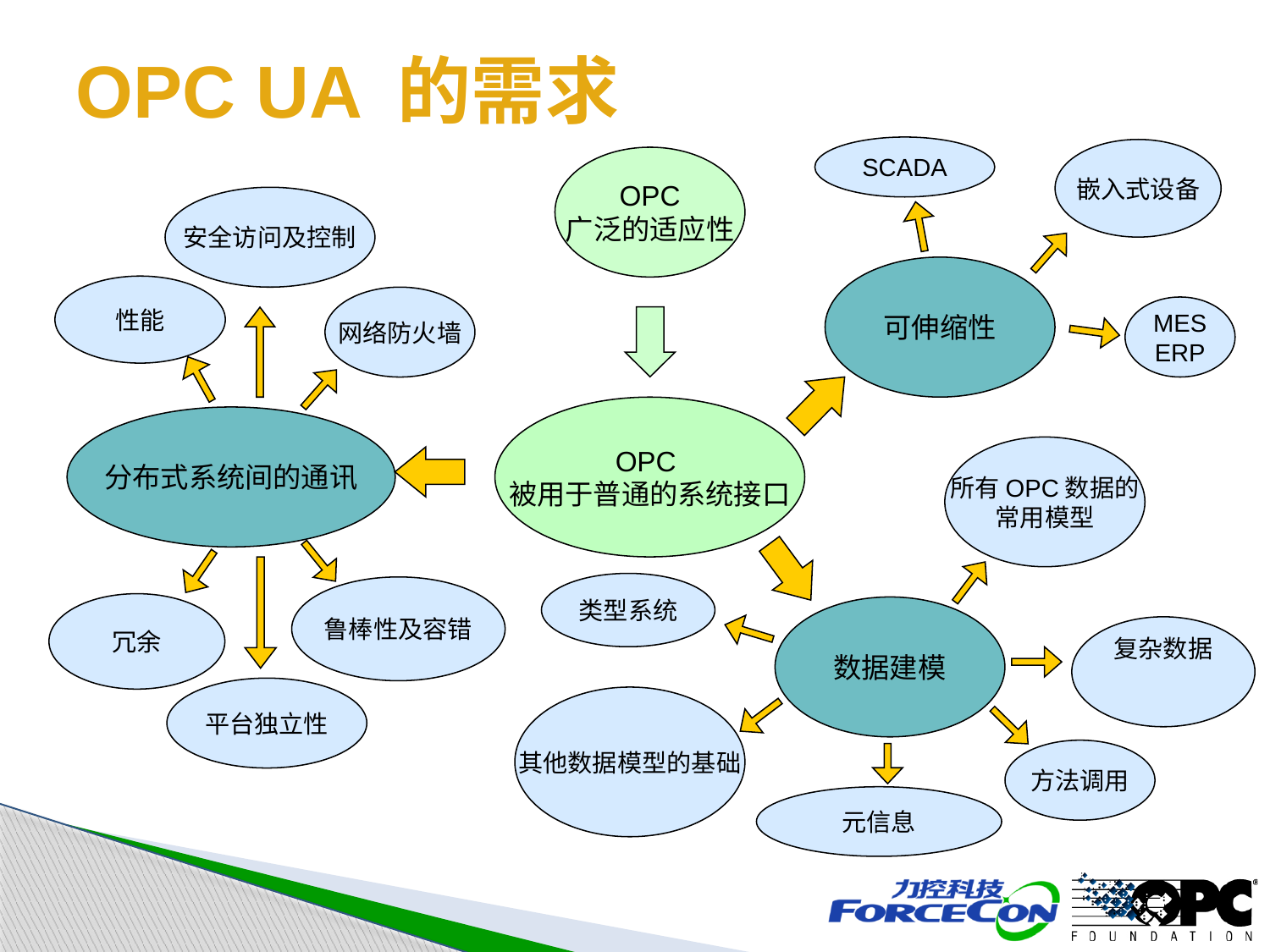

# OPC UA 的需求
SCADA
嵌入式设备

可伸缩性
MES
ERP

OPC
广泛的适应性
安全访问及控制
性能
网络防火墙

分布式系统间的通讯

鲁棒性及容错
冗余
平台独立性

OPC
被用于普通的系统接口
所有OPC数据的
常用模型

类型系统
数据建模

复杂数据

其他数据模型的基础

方法调用

元信息